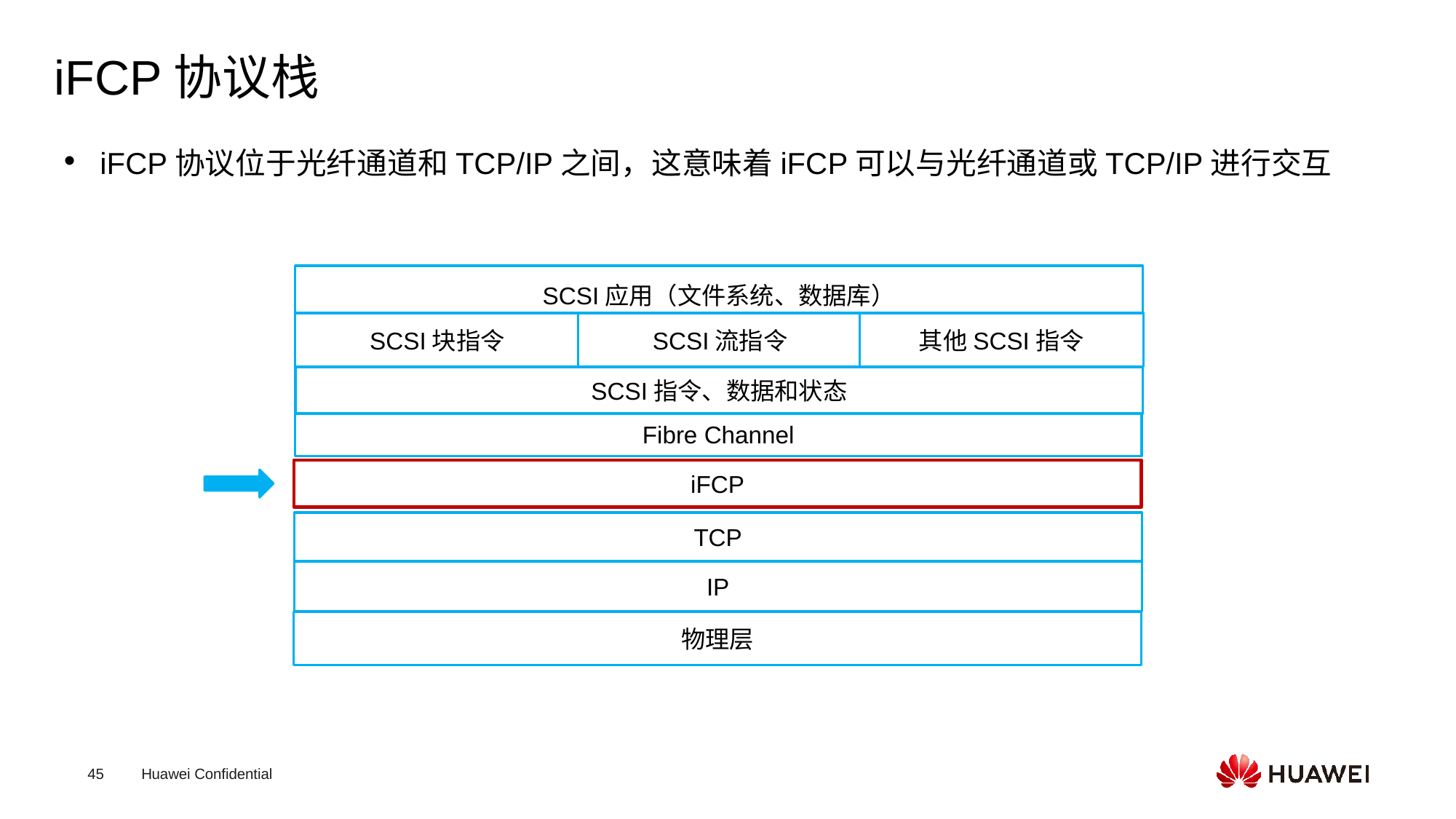

# iFCP协议栈
iFCP协议位于光纤通道和TCP/IP之间，这意味着iFCP可以与光纤通道或TCP/IP进行交互
SCSI应用（文件系统、数据库）
SCSI块指令
SCSI流指令
其他SCSI指令
SCSI指令、数据和状态
Fibre Channel

iFCP

TCP
IP
物理层